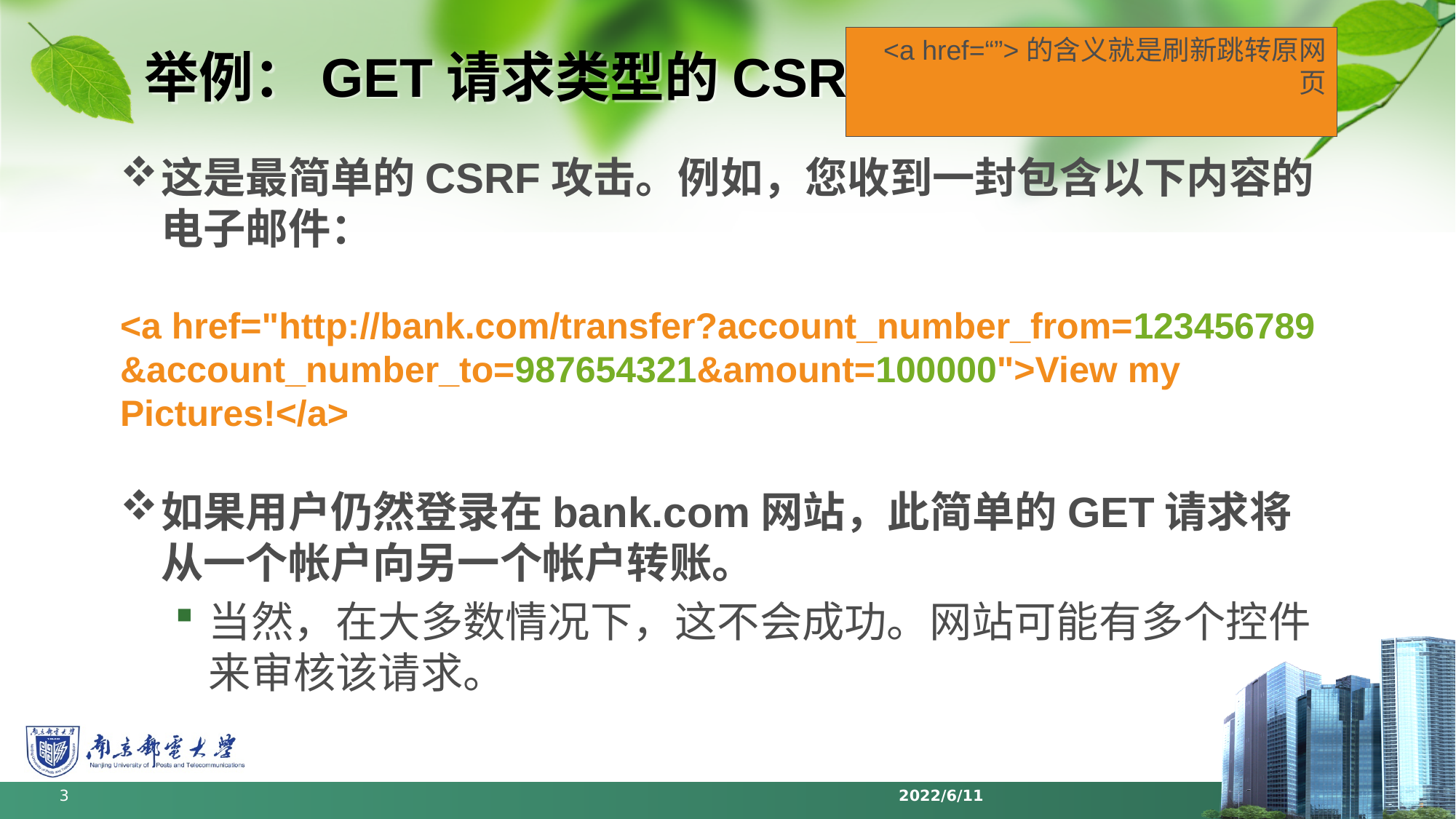

<a href=“”>的含义就是刷新跳转原网页
# 举例：GET请求类型的CSRF
这是最简单的CSRF攻击。例如，您收到一封包含以下内容的电子邮件：

<a href="http://bank.com/transfer?account_number_from=123456789 &account_number_to=987654321&amount=100000">View my Pictures!</a>

如果用户仍然登录在bank.com网站，此简单的GET请求将从一个帐户向另一个帐户转账。
当然，在大多数情况下，这不会成功。网站可能有多个控件来审核该请求。

3
2022/6/11